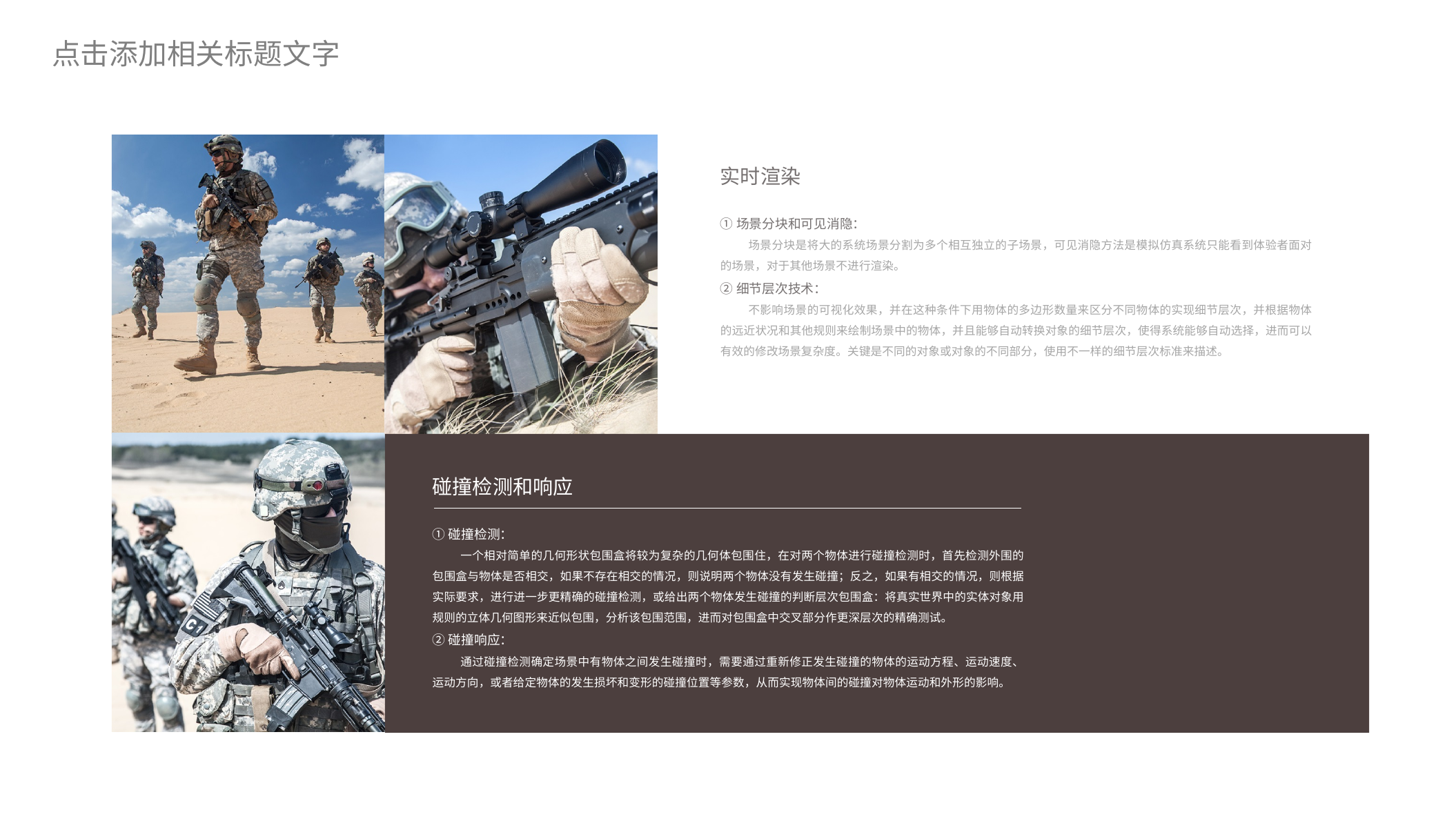

点击添加相关标题文字

实时渲染
①场景分块和可见消隐：
         场景分块是将大的系统场景分割为多个相互独立的子场景，可见消隐方法是模拟仿真系统只能看到体验者面对的场景，对于其他场景不进行渲染。
②细节层次技术：
         不影响场景的可视化效果，并在这种条件下用物体的多边形数量来区分不同物体的实现细节层次，并根据物体的远近状况和其他规则来绘制场景中的物体，并且能够自动转换对象的细节层次，使得系统能够自动选择，进而可以有效的修改场景复杂度。关键是不同的对象或对象的不同部分，使用不一样的细节层次标准来描述。

碰撞检测和响应
①碰撞检测：
         一个相对简单的几何形状包围盒将较为复杂的几何体包围住，在对两个物体进行碰撞检测时，首先检测外围的包围盒与物体是否相交，如果不存在相交的情况，则说明两个物体没有发生碰撞；反之，如果有相交的情况，则根据实际要求，进行进一步更精确的碰撞检测，或给出两个物体发生碰撞的判断层次包围盒：将真实世界中的实体对象用规则的立体几何图形来近似包围，分析该包围范围，进而对包围盒中交叉部分作更深层次的精确测试。
②碰撞响应：
         通过碰撞检测确定场景中有物体之间发生碰撞时，需要通过重新修正发生碰撞的物体的运动方程、运动速度、运动方向，或者给定物体的发生损坏和变形的碰撞位置等参数，从而实现物体间的碰撞对物体运动和外形的影响。